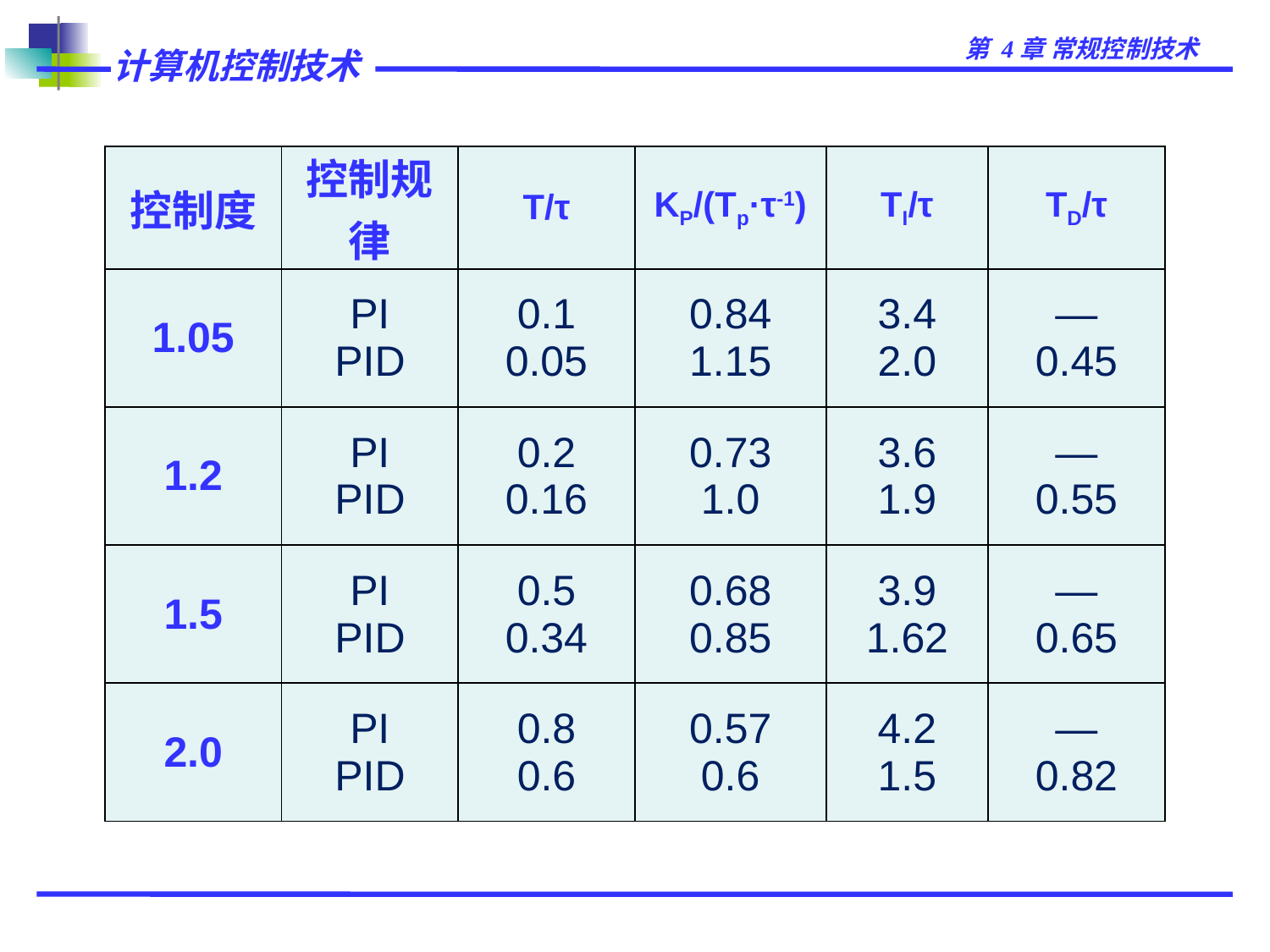

| 控制度 | 控制规律 | T/τ | KP/(Tp·τ-1) | TI/τ | TD/τ |
| --- | --- | --- | --- | --- | --- |
| 1.05 | PI PID | 0.1 0.05 | 0.84 1.15 | 3.4 2.0 | — 0.45 |
| 1.2 | PI PID | 0.2 0.16 | 0.73 1.0 | 3.6 1.9 | — 0.55 |
| 1.5 | PI PID | 0.5 0.34 | 0.68 0.85 | 3.9 1.62 | — 0.65 |
| 2.0 | PI PID | 0.8 0.6 | 0.57 0.6 | 4.2 1.5 | — 0.82 |